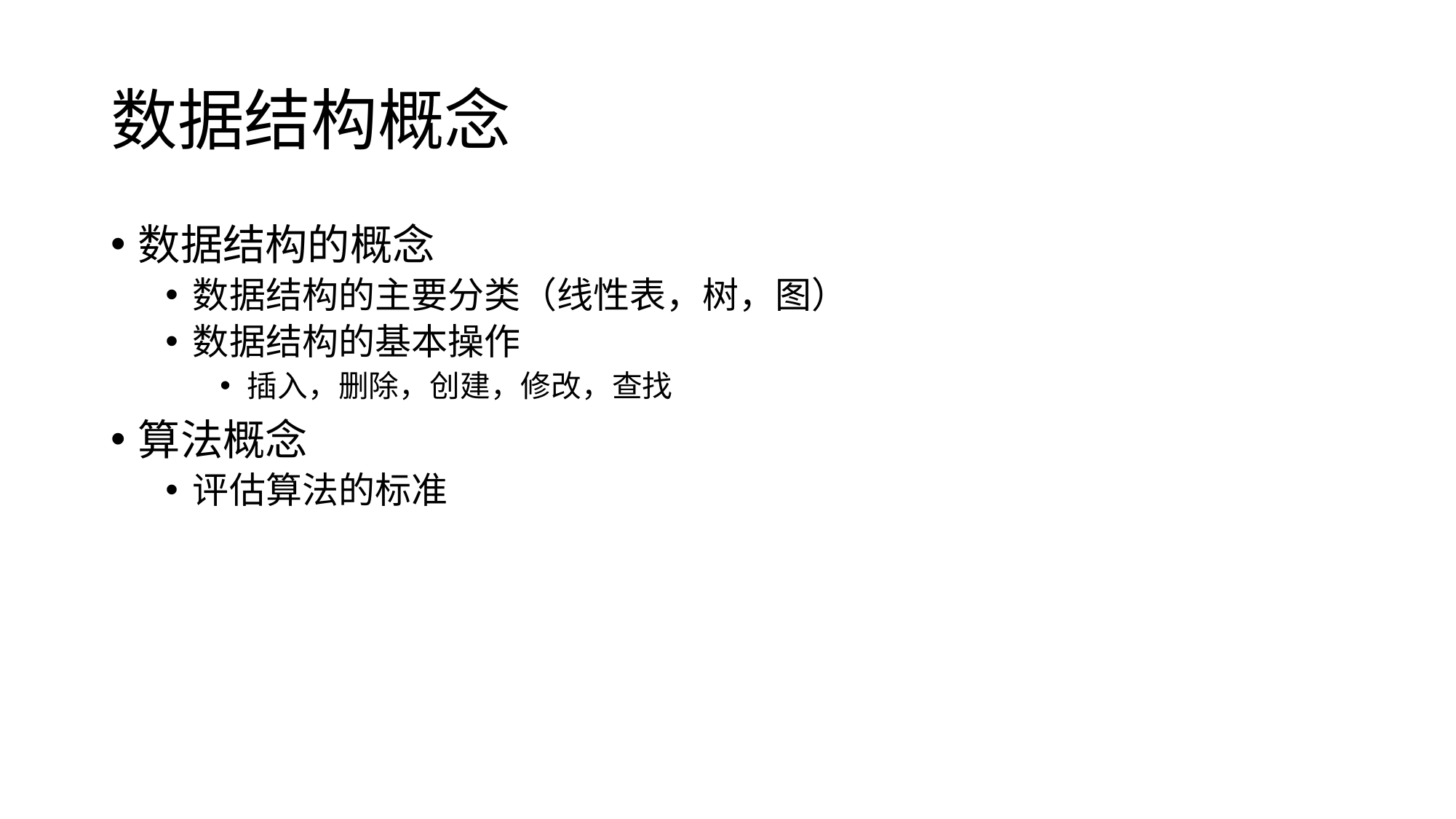

# 数据结构概念
数据结构的概念
数据结构的主要分类（线性表，树，图）
数据结构的基本操作
插入，删除，创建，修改，查找
算法概念
评估算法的标准